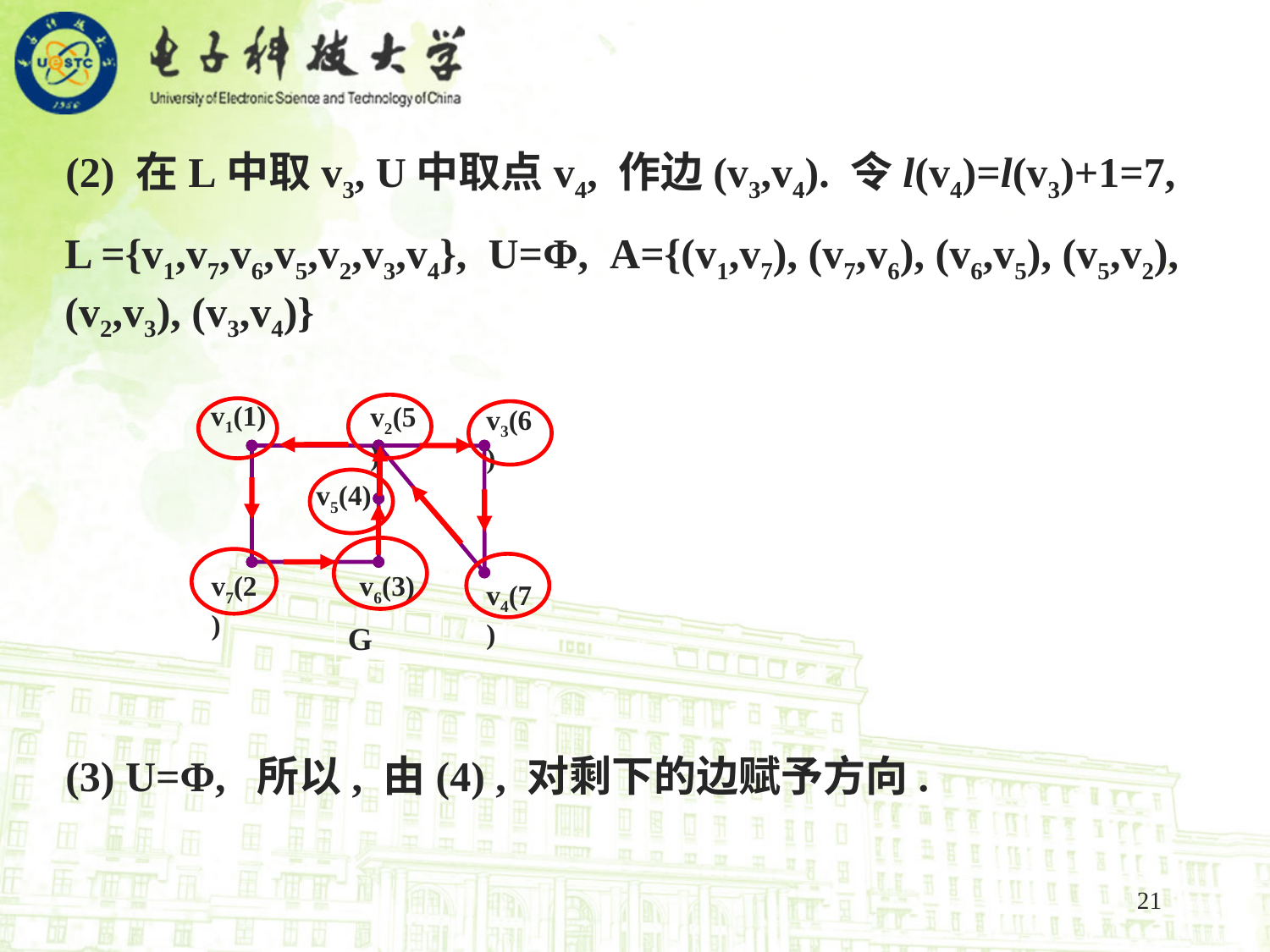

(2) 在L中取v3, U中取点v4, 作边(v3,v4). 令l(v4)=l(v3)+1=7,

L ={v1,v7,v6,v5,v2,v3,v4},  U=Φ,  A={(v1,v7), (v7,v6), (v6,v5), (v5,v2),  (v2,v3), (v3,v4)}
v1(1)
v2(5)
v3(6)

v5(4)

v7(2)

v6(3)
v4(7)
G

(3) U=Φ,  所以, 由(4) , 对剩下的边赋予方向.
21